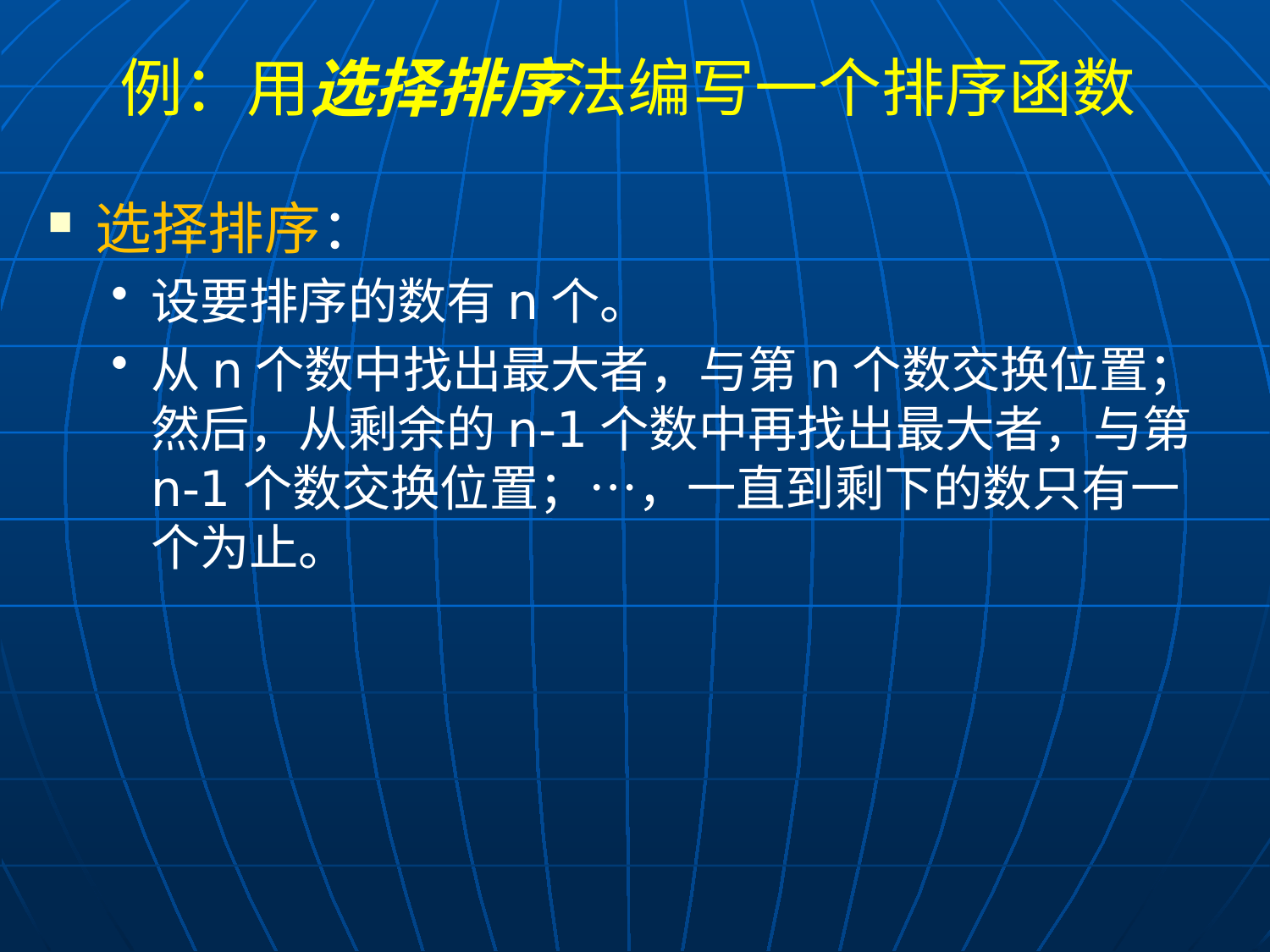

# 例：用选择排序法编写一个排序函数
选择排序：
设要排序的数有n个。
从n个数中找出最大者，与第n个数交换位置；然后，从剩余的n-1个数中再找出最大者，与第n-1个数交换位置；…，一直到剩下的数只有一个为止。